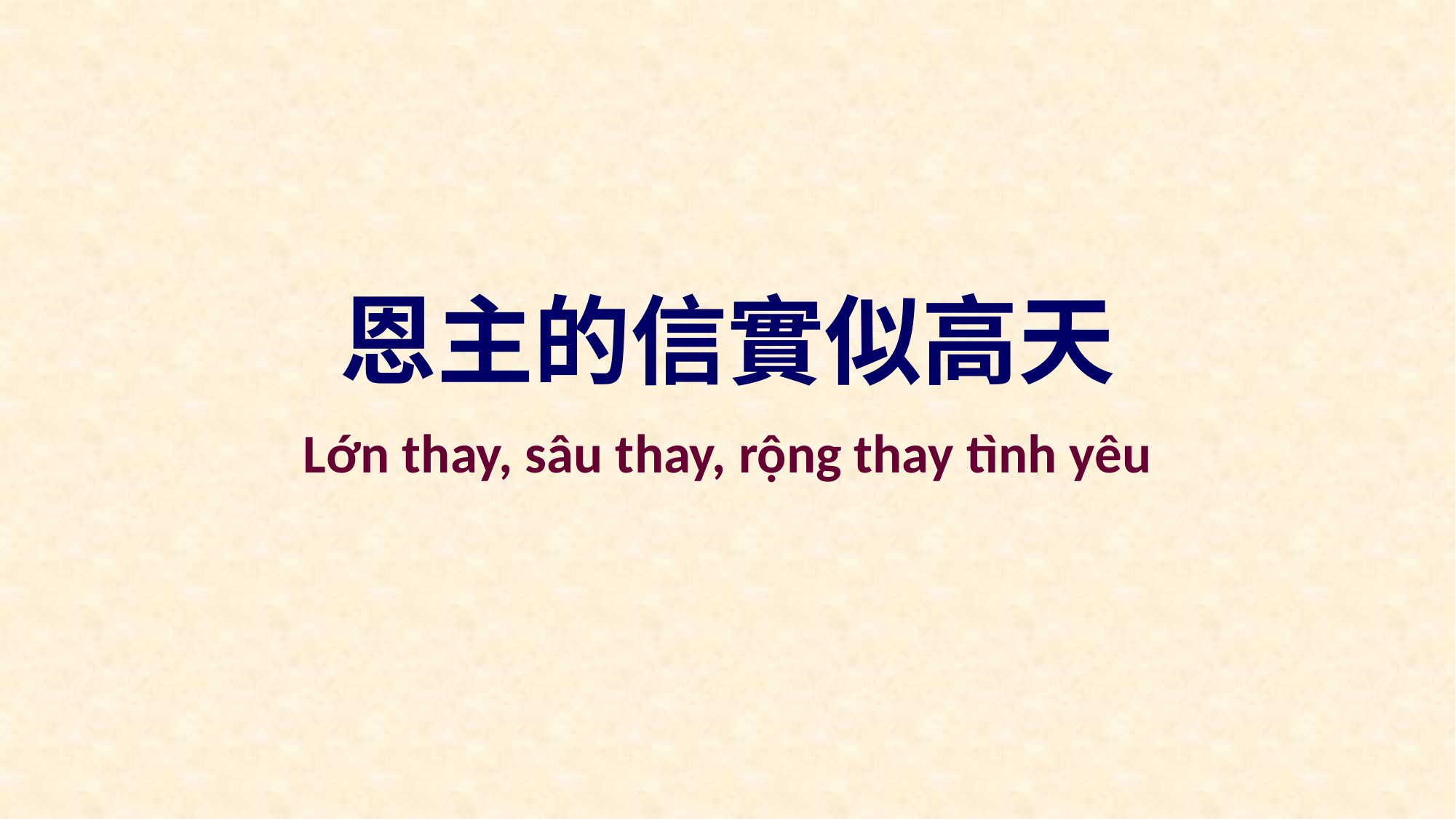

恩主的信實似高天
Lớn thay, sâu thay, rộng thay tình yêu